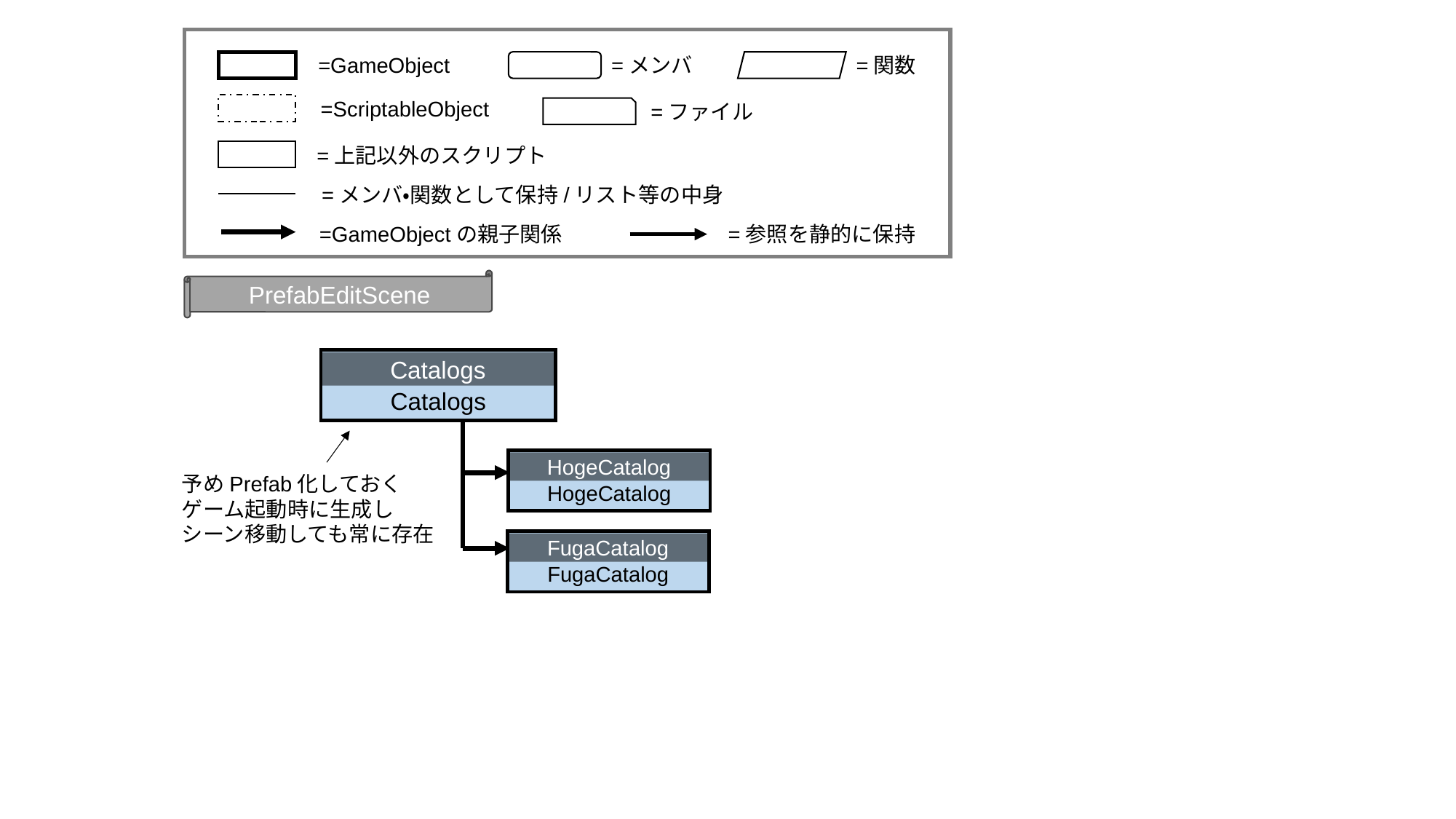

=GameObject
=メンバ
=関数

=ScriptableObject
=ファイル

=上記以外のスクリプト

=メンバ・関数として保持/リスト等の中身
=GameObjectの親子関係
=参照を静的に保持
PrefabEditScene
Catalogs
Catalogs
HogeCatalog
HogeCatalog
予めPrefab化しておく
ゲーム起動時に生成し
シーン移動しても常に存在
FugaCatalog
FugaCatalog